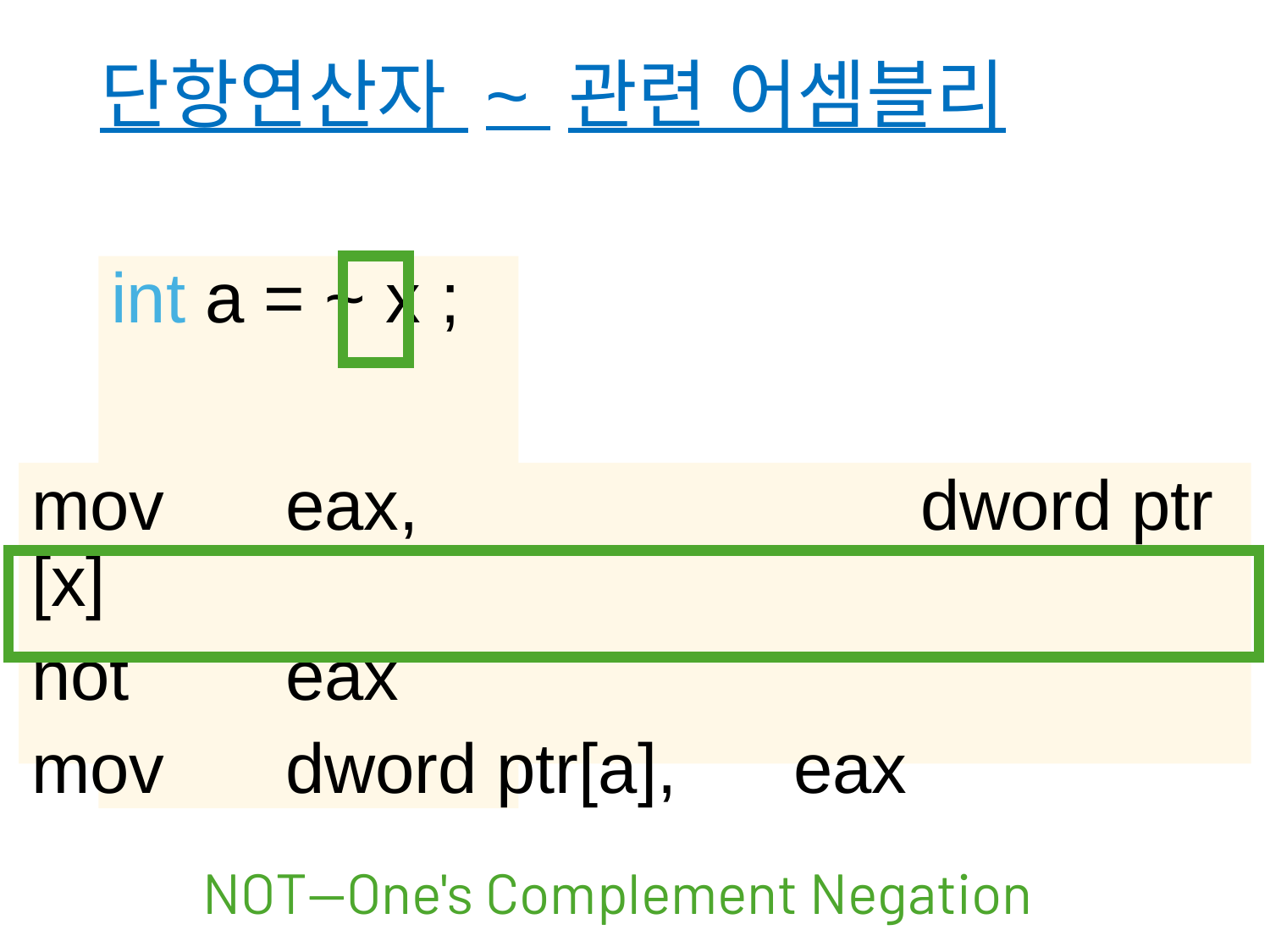

# 단항연산자 ~ 관련 어셈블리
int a = ~ x ;

mov	eax,				dword ptr [x]
not		eax
mov	dword ptr[a],	eax

NOT—One's Complement Negation